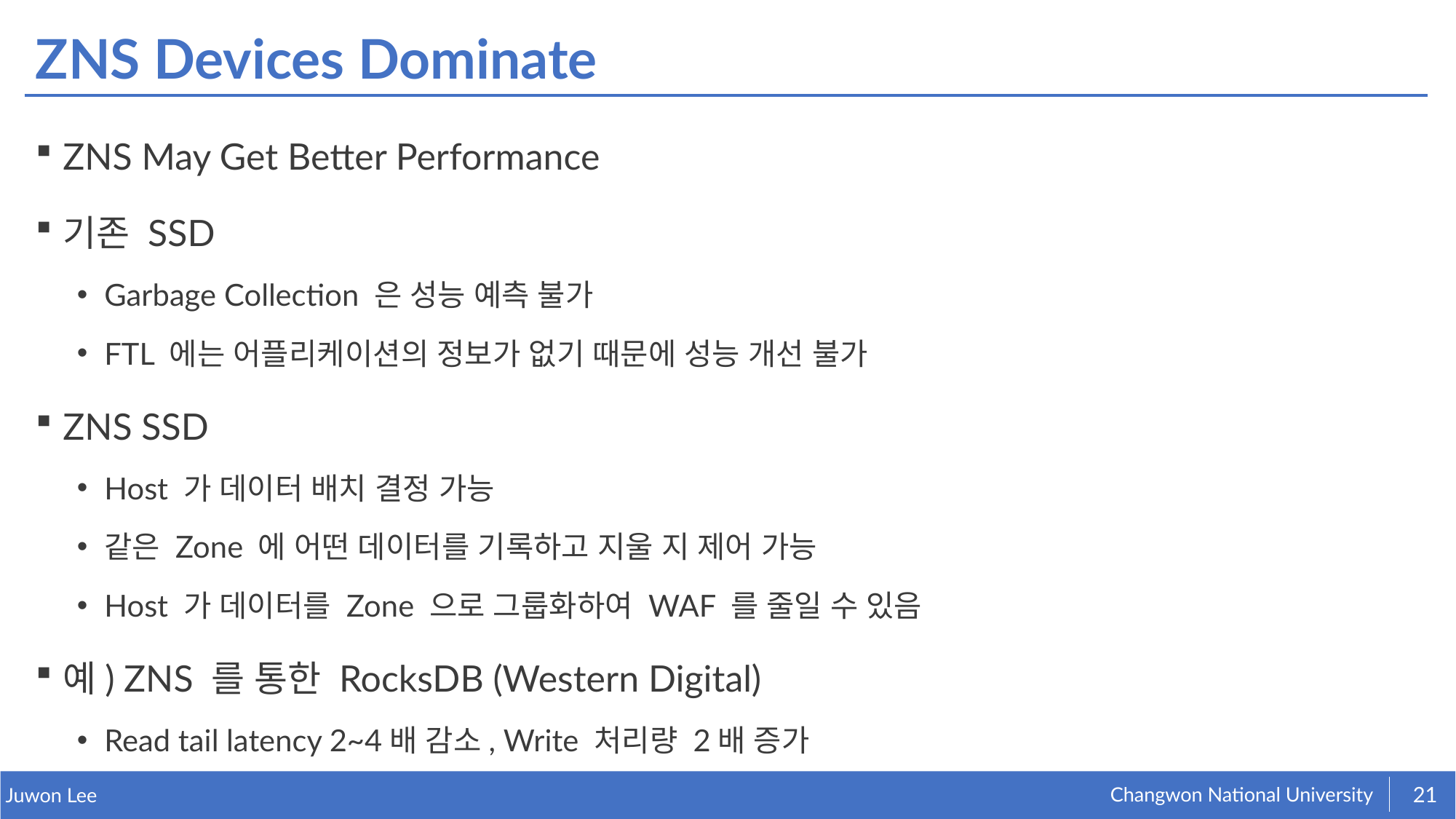

# ZNS Devices Dominate
ZNS May Get Better Performance
기존 SSD
Garbage Collection 은 성능 예측 불가
FTL 에는 어플리케이션의 정보가 없기 때문에 성능 개선 불가
ZNS SSD
Host 가 데이터 배치 결정 가능
같은 Zone 에 어떤 데이터를 기록하고 지울 지 제어 가능
Host 가 데이터를 Zone 으로 그룹화하여 WAF 를 줄일 수 있음
예) ZNS 를 통한 RocksDB (Western Digital)
Read tail latency 2~4배 감소, Write 처리량 2배 증가
21